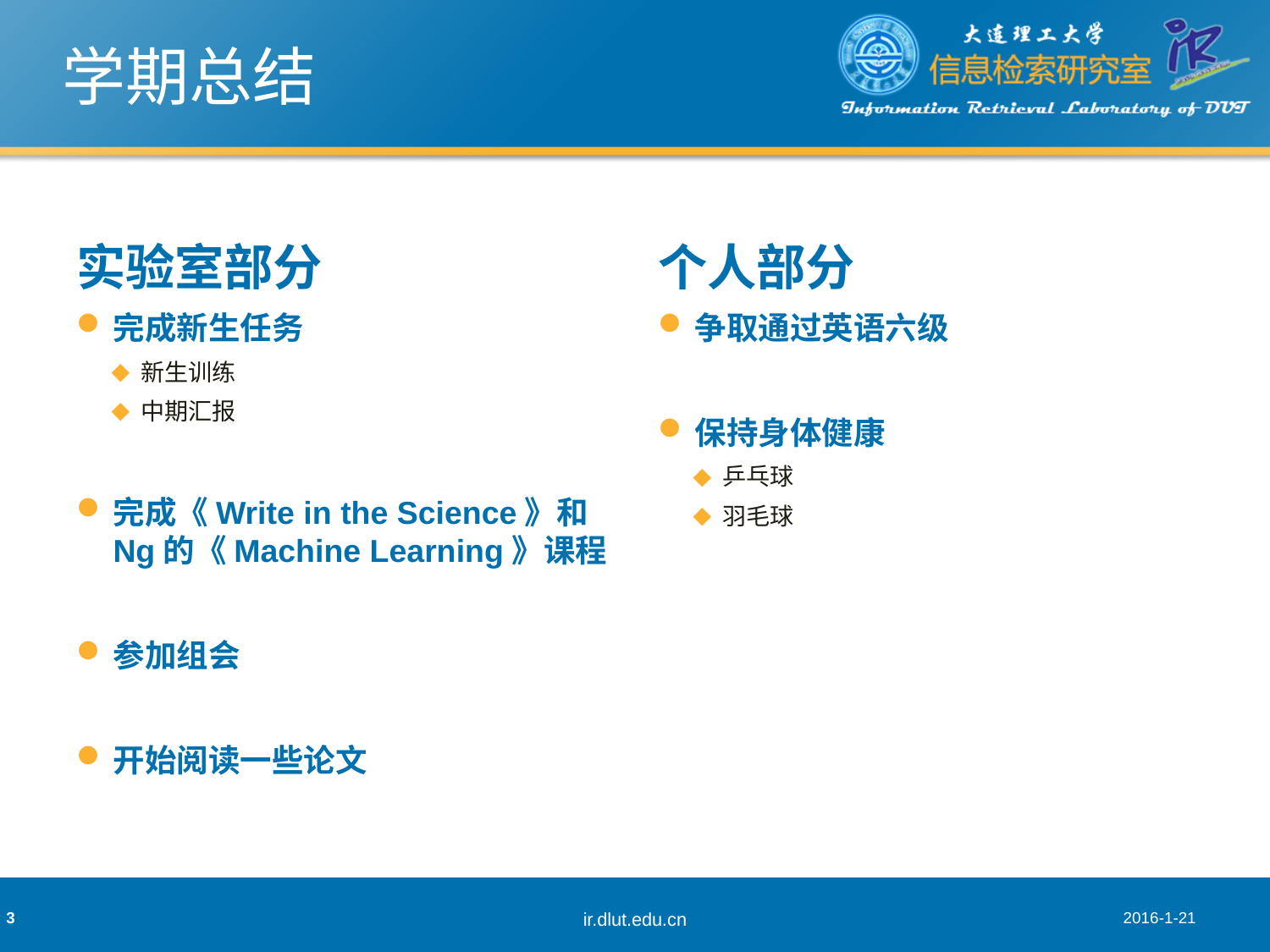

# 学期总结
实验室部分
个人部分
完成新生任务
新生训练
中期汇报

完成《Write in the Science》和Ng的《Machine Learning》课程

参加组会

开始阅读一些论文
争取通过英语六级

保持身体健康
乒乓球
羽毛球